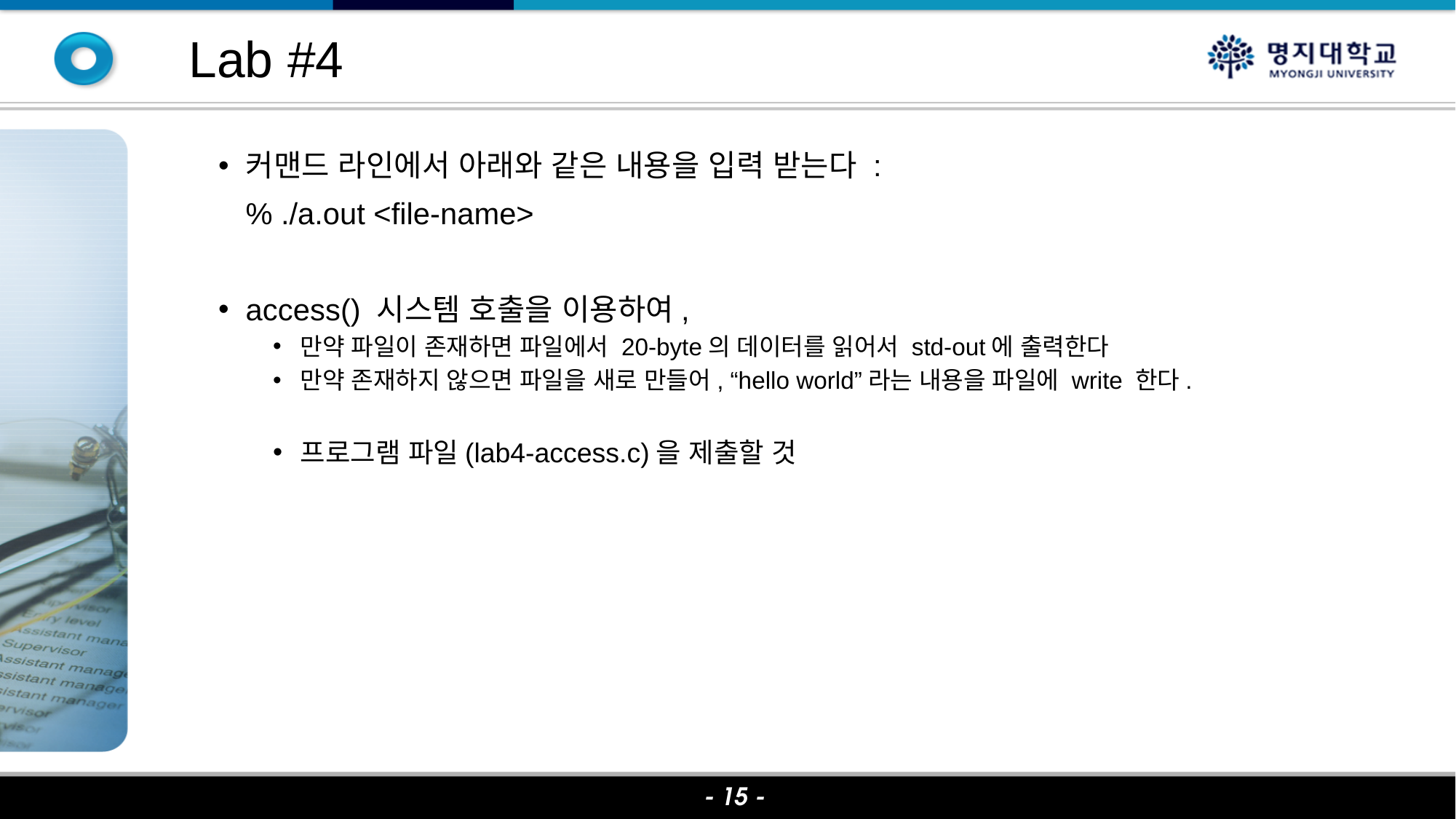

Lab #4
커맨드 라인에서 아래와 같은 내용을 입력 받는다 :
	% ./a.out <file-name>

access() 시스템 호출을 이용하여,
만약 파일이 존재하면 파일에서 20-byte의 데이터를 읽어서 std-out에 출력한다
만약 존재하지 않으면 파일을 새로 만들어, “hello world”라는 내용을 파일에 write 한다.

프로그램 파일(lab4-access.c)을 제출할 것

- 15 -